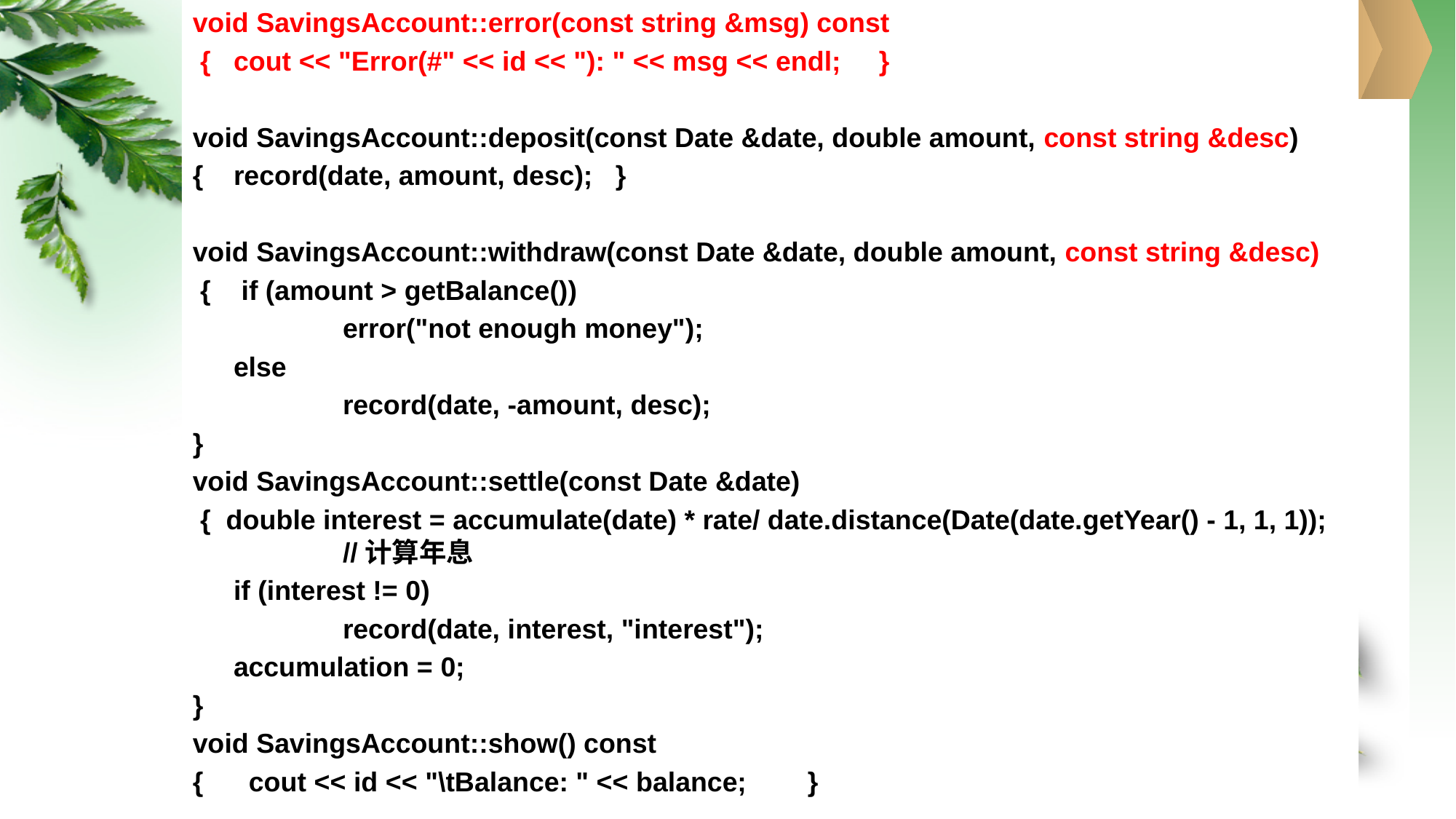

void SavingsAccount::error(const string &msg) const
 {   cout << "Error(#" << id << "): " << msg << endl;     }

void SavingsAccount::deposit(const Date &date, double amount, const string &desc)
{    record(date, amount, desc);   }

void SavingsAccount::withdraw(const Date &date, double amount, const string &desc)
 {    if (amount > getBalance())
		error("not enough money");
	else
		record(date, -amount, desc);
}
void SavingsAccount::settle(const Date &date)
 {  double interest = accumulate(date) * rate/ date.distance(Date(date.getYear() - 1, 1, 1));	//计算年息
	if (interest != 0)
		record(date, interest, "interest");
	accumulation = 0;
}
void SavingsAccount::show() const
{      cout << id << "\tBalance: " << balance;        }